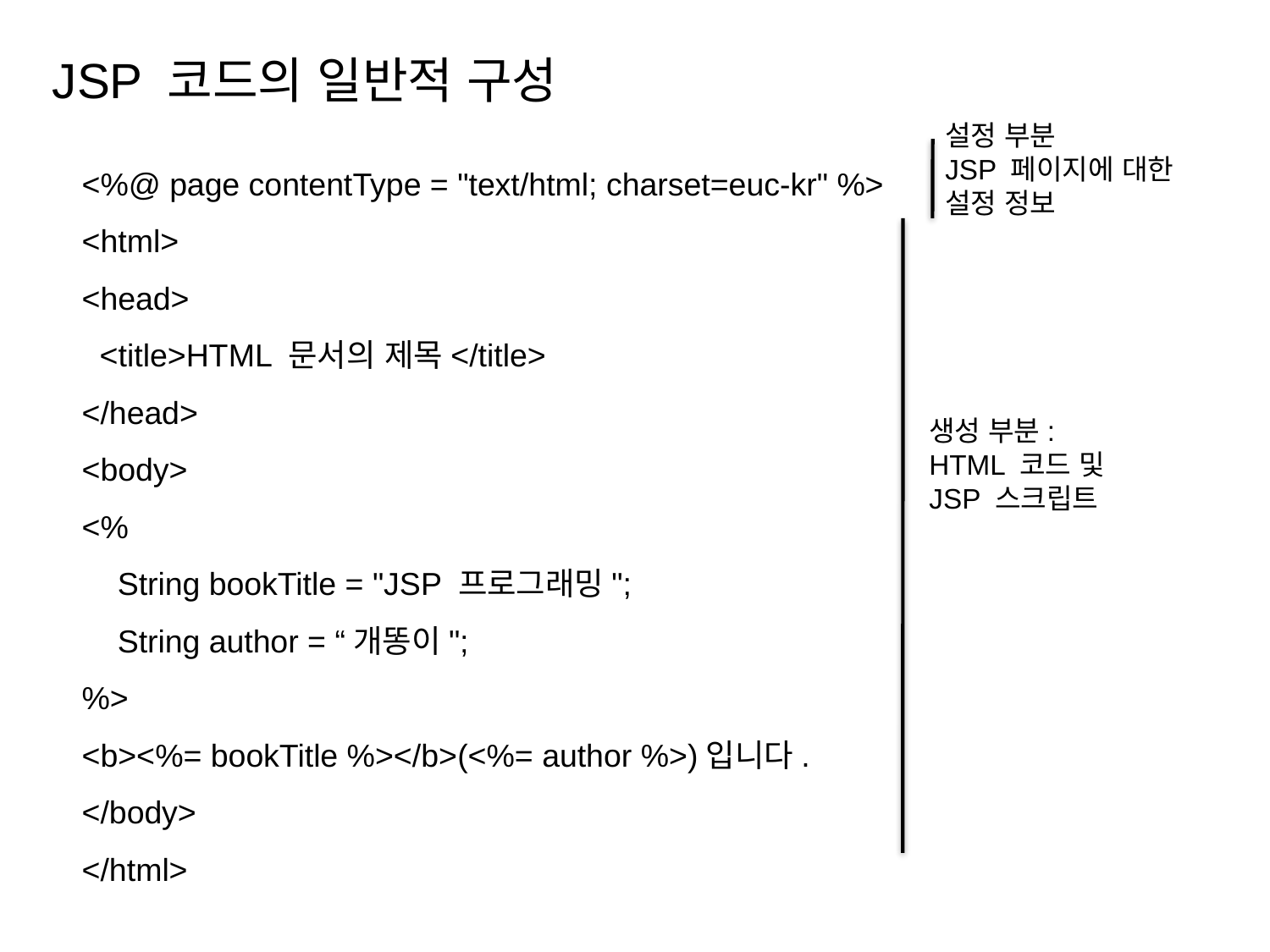

# JSP 코드의 일반적 구성
설정 부분
JSP 페이지에 대한
설정 정보
<%@ page contentType = "text/html; charset=euc-kr" %>
<html>
<head>
  <title>HTML 문서의 제목</title>
</head>
<body>
<%
    String bookTitle = "JSP 프로그래밍";
    String author = “개똥이";
%>
<b><%= bookTitle %></b>(<%= author %>)입니다.
</body>
</html>
생성 부분:
HTML 코드 및
JSP 스크립트